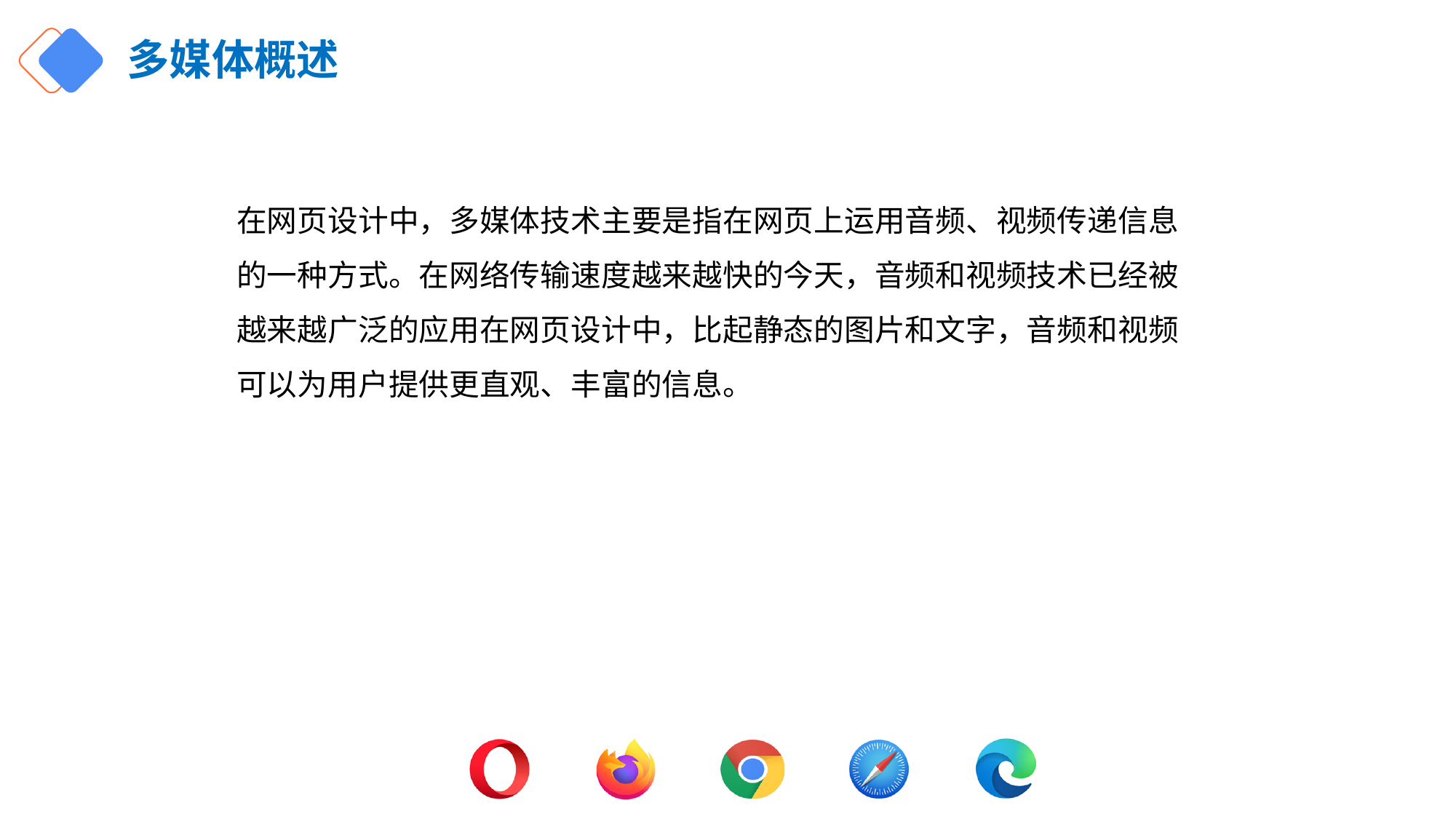

# 多媒体概述
在网页设计中，多媒体技术主要是指在网页上运用音频、视频传递信息的一种方式。在网络传输速度越来越快的今天，音频和视频技术已经被越来越广泛的应用在网页设计中，比起静态的图片和文字，音频和视频可以为用户提供更直观、丰富的信息。